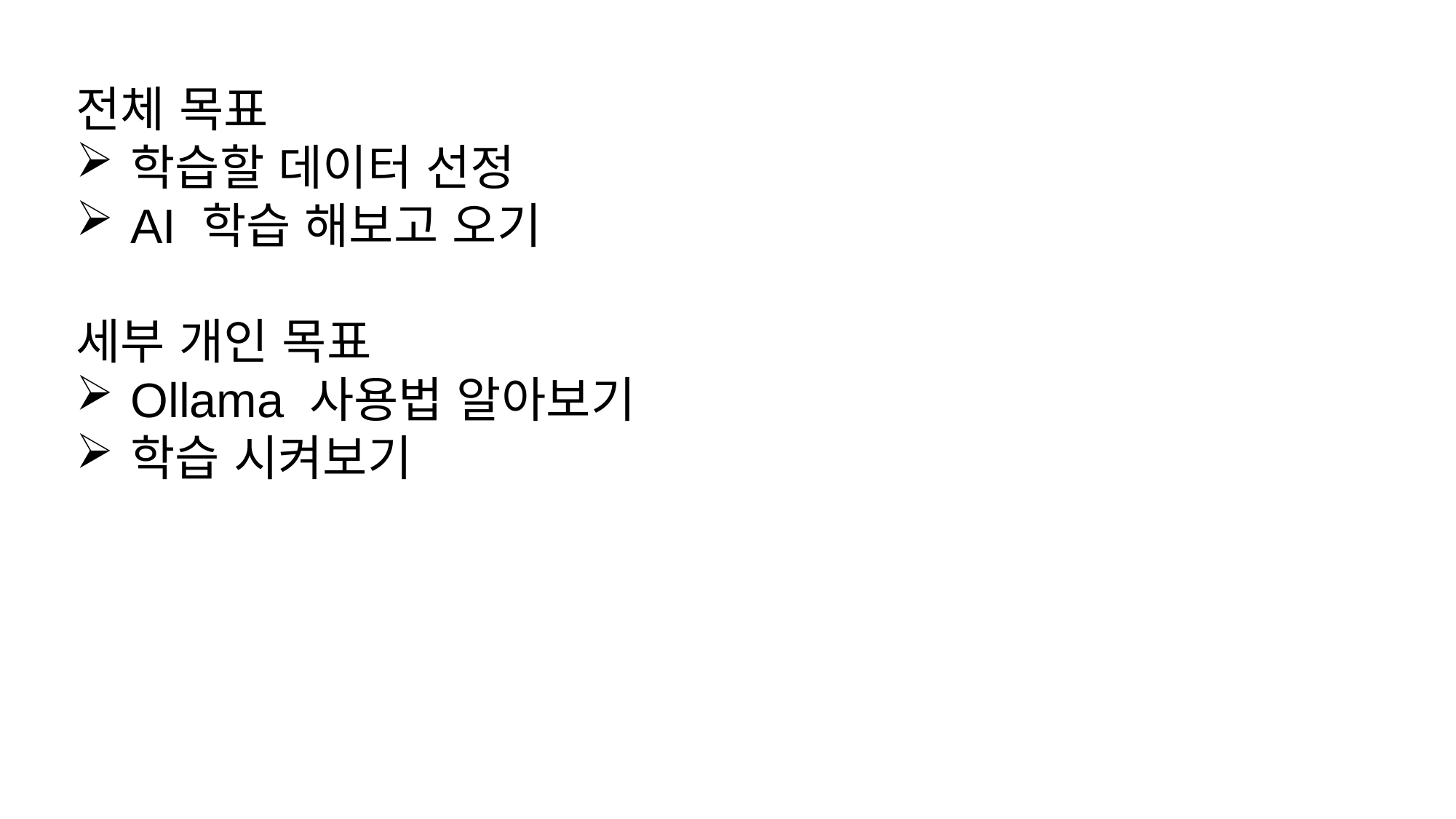

전체 목표
학습할 데이터 선정
AI 학습 해보고 오기

세부 개인 목표
Ollama 사용법 알아보기
학습 시켜보기